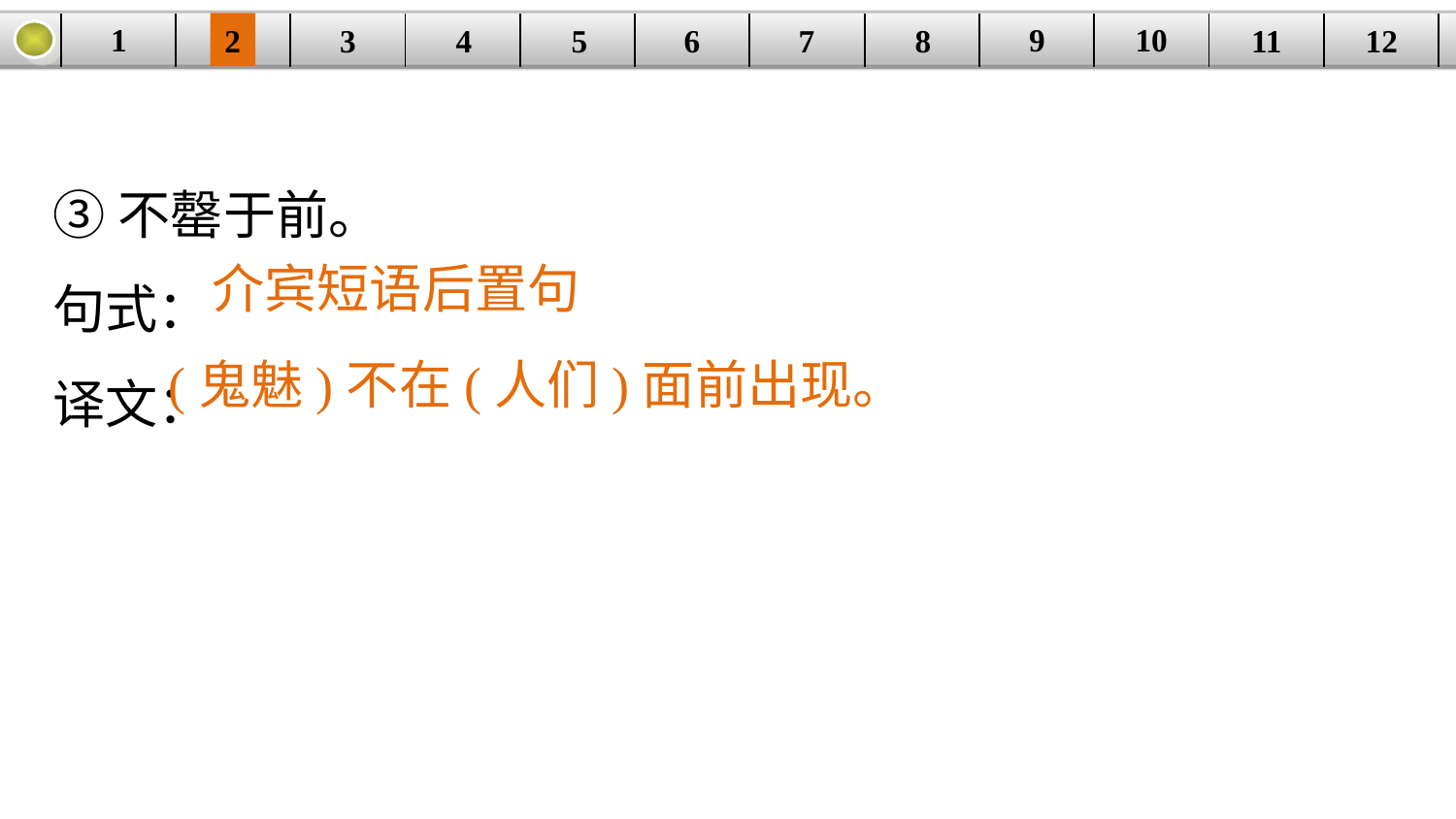

9
10
1
3
4
5
6
8
11
2
12
|  |  |  |  |  |  |  |  |  |  |  |  |
| --- | --- | --- | --- | --- | --- | --- | --- | --- | --- | --- | --- |
7

③不罄于前。
句式：
译文：
介宾短语后置句
(鬼魅)不在(人们)面前出现。